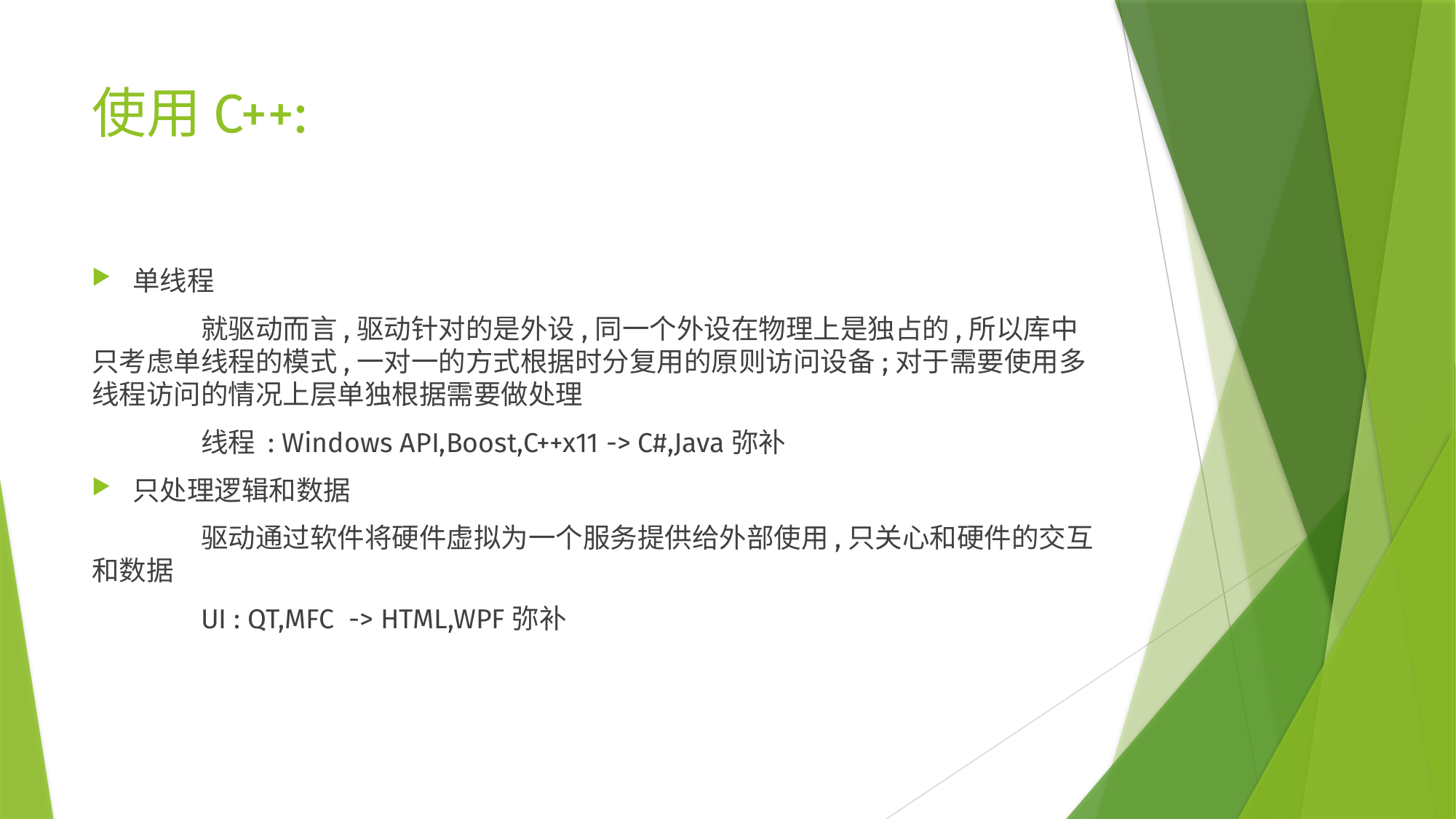

# 使用C++:
单线程
	就驱动而言,驱动针对的是外设,同一个外设在物理上是独占的,所以库中只考虑单线程的模式,一对一的方式根据时分复用的原则访问设备;对于需要使用多线程访问的情况上层单独根据需要做处理
	线程 : Windows API,Boost,C++x11 -> C#,Java弥补
只处理逻辑和数据
	驱动通过软件将硬件虚拟为一个服务提供给外部使用,只关心和硬件的交互和数据
	UI : QT,MFC  -> HTML,WPF弥补